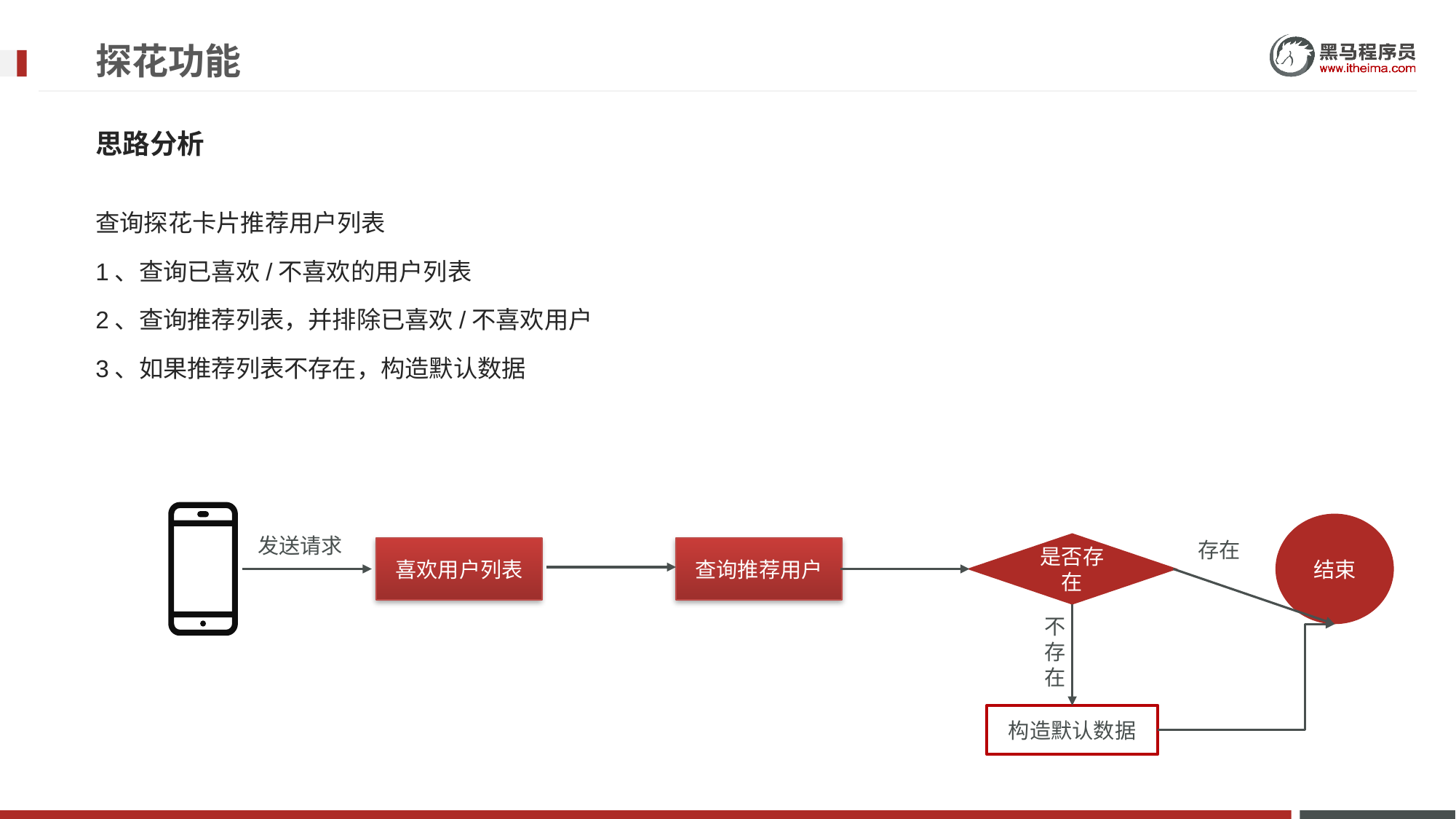

# 探花功能
思路分析
查询探花卡片推荐用户列表
1、查询已喜欢/不喜欢的用户列表
2、查询推荐列表，并排除已喜欢/不喜欢用户
3、如果推荐列表不存在，构造默认数据

结束
发送请求
存在
是否存在
喜欢用户列表
查询推荐用户
不
存
在
构造默认数据